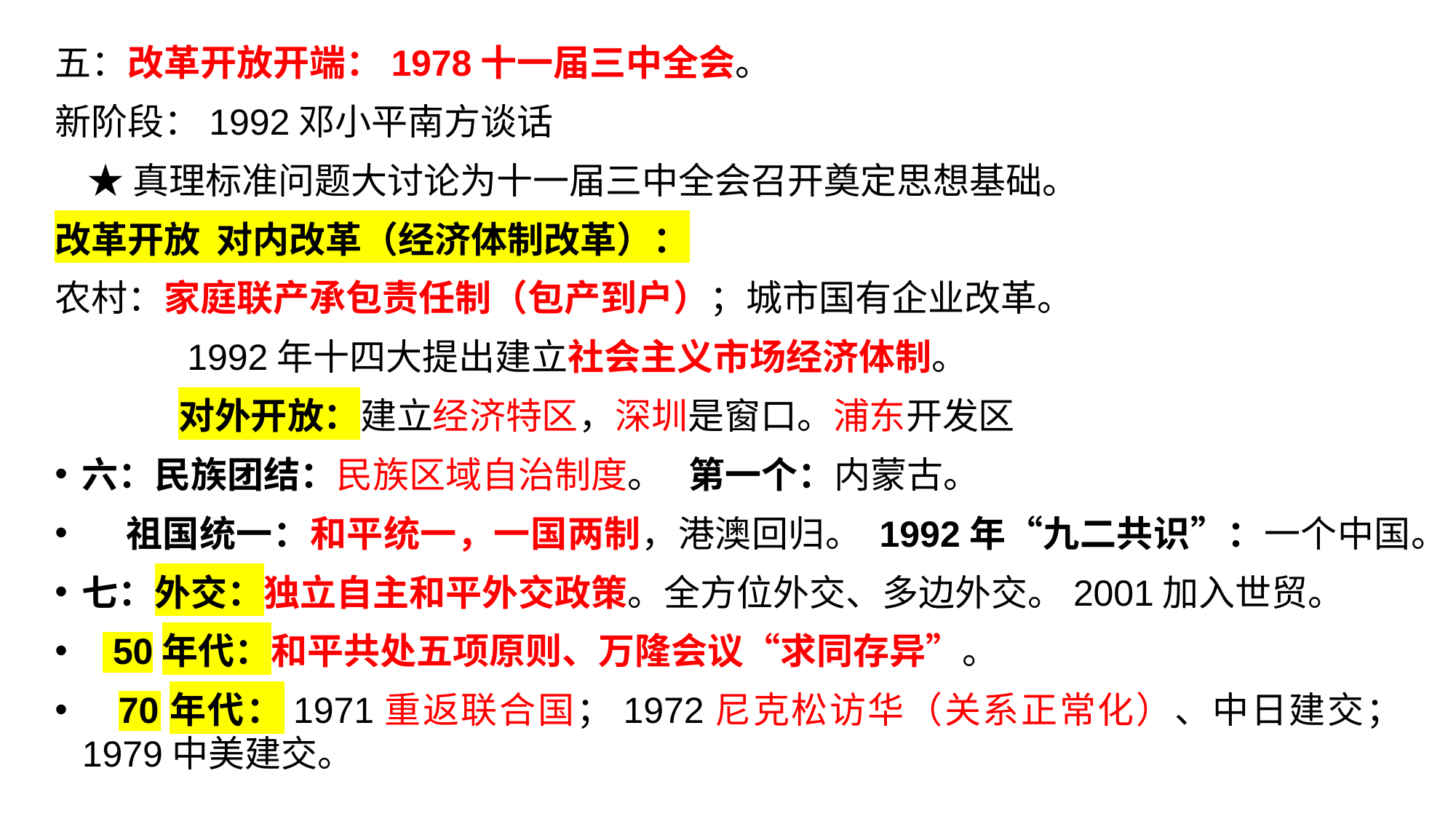

五：改革开放开端：1978十一届三中全会。
新阶段：1992邓小平南方谈话
    ★真理标准问题大讨论为十一届三中全会召开奠定思想基础。
改革开放  对内改革（经济体制改革）：
农村：家庭联产承包责任制（包产到户）；城市国有企业改革。
             1992年十四大提出建立社会主义市场经济体制。
              对外开放：建立经济特区，深圳是窗口。浦东开发区
六：民族团结：民族区域自治制度。   第一个：内蒙古。
    祖国统一：和平统一，一国两制，港澳回归。 1992年“九二共识”：一个中国。
七：外交：独立自主和平外交政策。全方位外交、多边外交。2001加入世贸。
   50年代：和平共处五项原则、万隆会议“求同存异”。
   70年代：1971重返联合国；1972尼克松访华（关系正常化）、中日建交；1979中美建交。